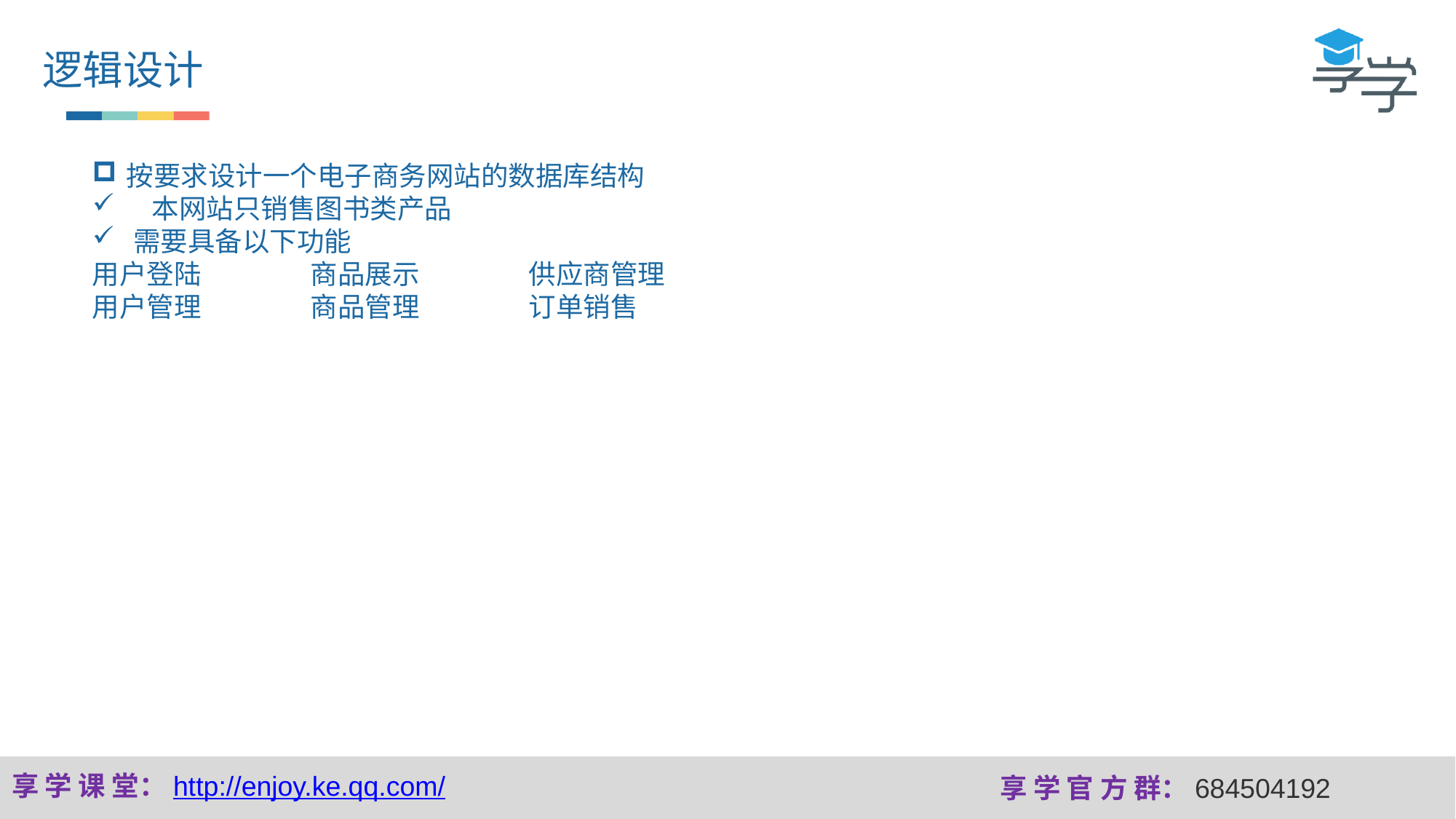

逻辑设计

按要求设计一个电子商务网站的数据库结构
  本网站只销售图书类产品
需要具备以下功能
用户登陆	商品展示	供应商管理
用户管理	商品管理	订单销售